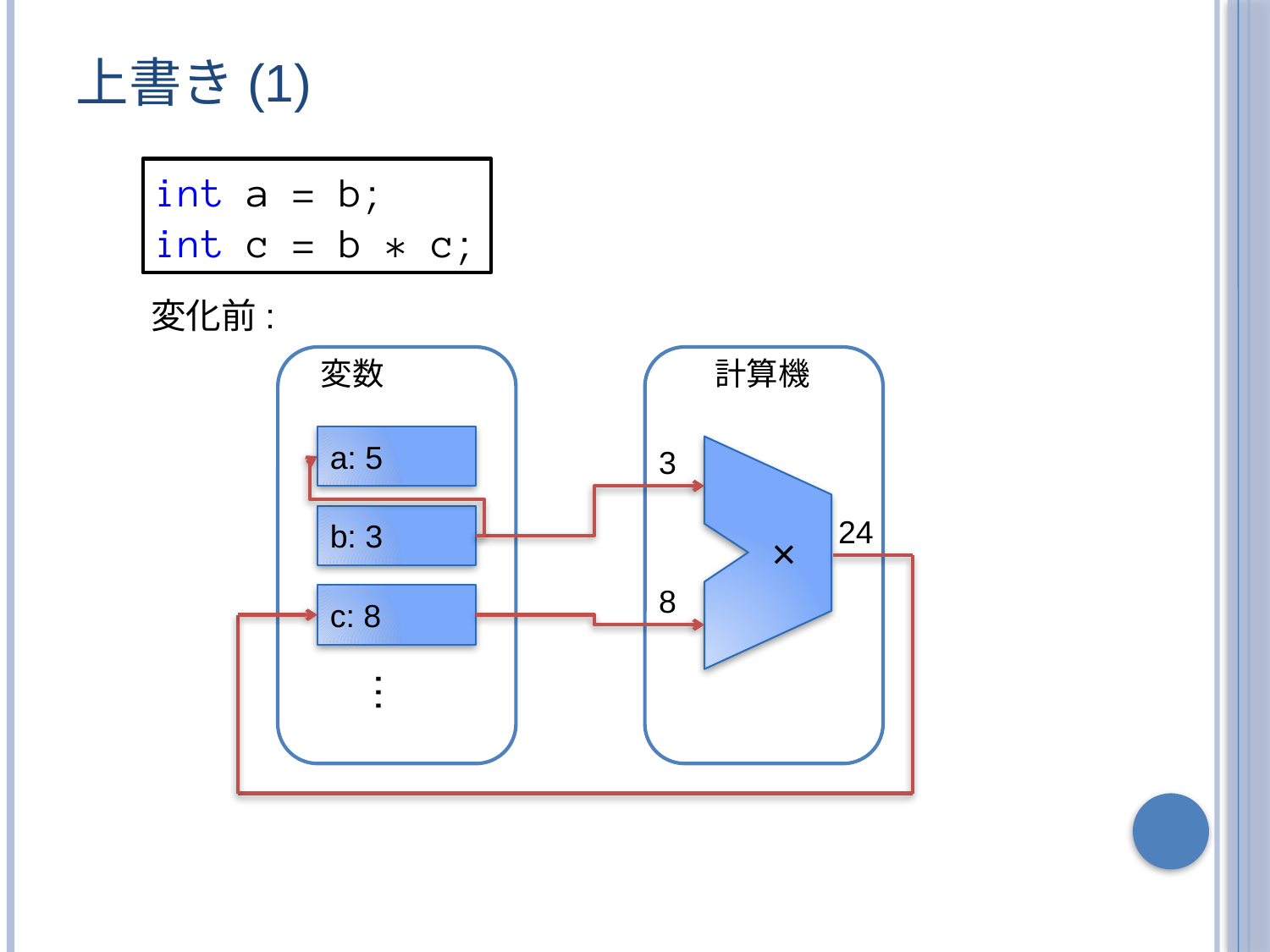

# 上書き(1)
int a = b;
int c = b * c;
変化前:

変数

計算機
a: 5
3

b: 3
24
×
8
c: 8
…